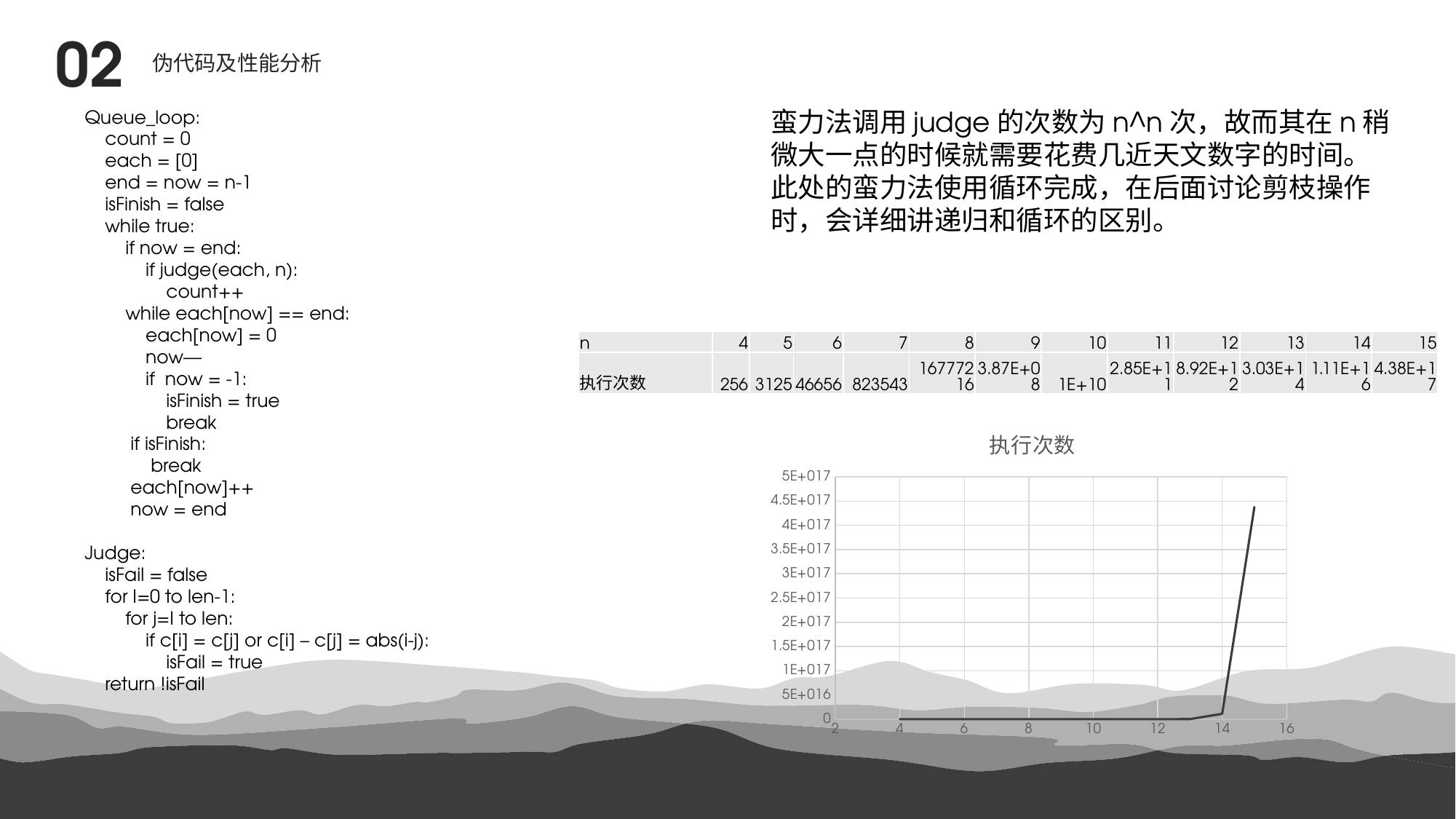

02
伪代码及性能分析
蛮力法调用judge的次数为n^n次，故而其在n稍微大一点的时候就需要花费几近天文数字的时间。此处的蛮力法使用循环完成，在后面讨论剪枝操作时，会详细讲递归和循环的区别。
Queue_loop:
    count = 0
    each = [0]
    end = now = n-1
    isFinish = false
    while true:
        if now = end:
            if judge(each, n):
                count++
        while each[now] == end:
            each[now] = 0
            now—
            if  now = -1:
                isFinish = true
                break
         if isFinish:
             break
         each[now]++
         now = end

Judge:
    isFail = false
    for I=0 to len-1:
        for j=I to len:
            if c[i] = c[j] or c[i] – c[j] = abs(i-j):
                isFail = true
    return !isFail
| n | 4 | 5 | 6 | 7 | 8 | 9 | 10 | 11 | 12 | 13 | 14 | 15 |
| --- | --- | --- | --- | --- | --- | --- | --- | --- | --- | --- | --- | --- |
| 执行次数 | 256 | 3125 | 46656 | 823543 | 16777216 | 3.87E+08 | 1E+10 | 2.85E+11 | 8.92E+12 | 3.03E+14 | 1.11E+16 | 4.38E+17 |

### Chart:

| Category | 执行次数 |
|---|---|